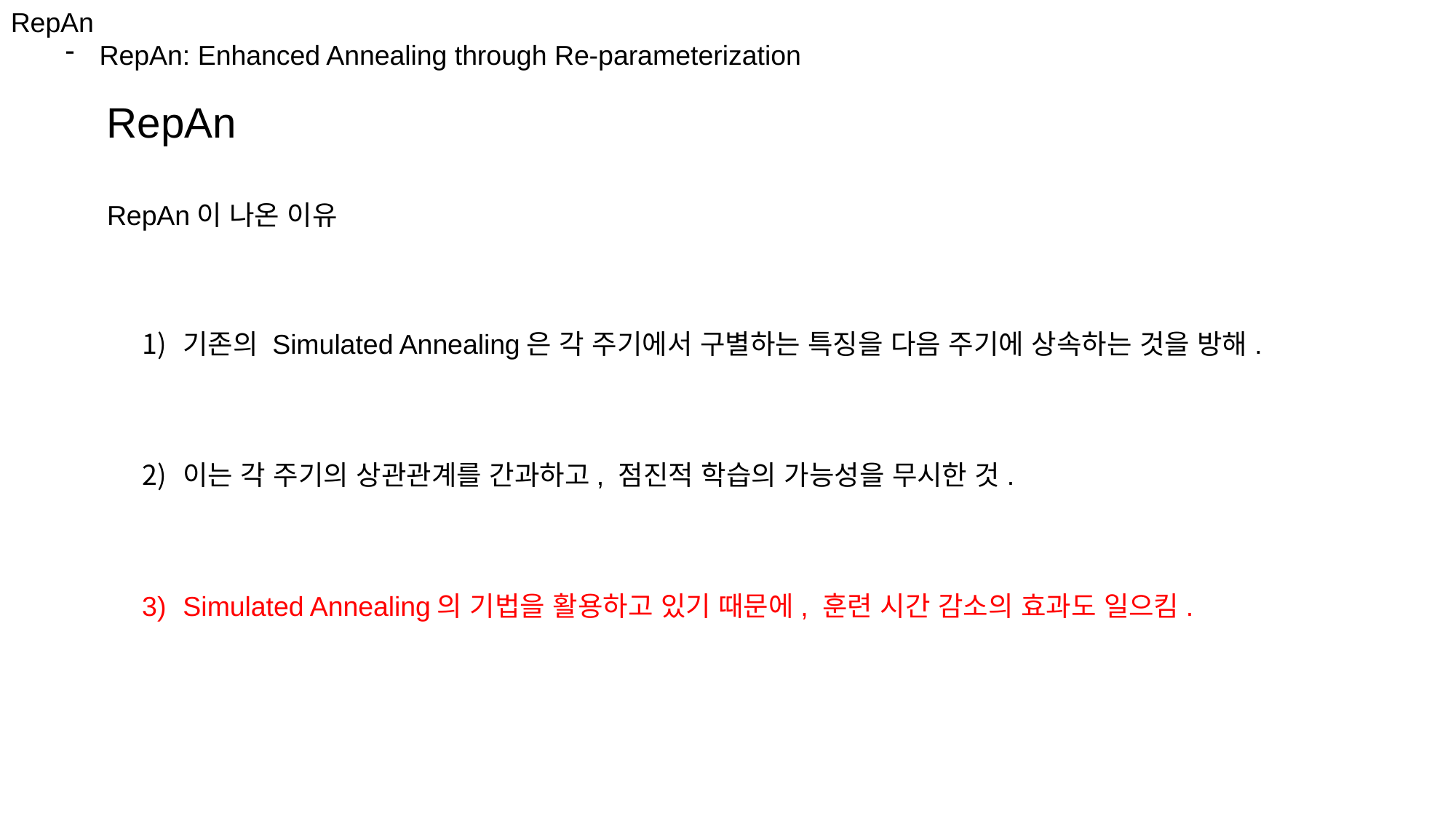

RepAn
RepAn: Enhanced Annealing through Re-parameterization
RepAn
RepAn이 나온 이유
기존의 Simulated Annealing은 각 주기에서 구별하는 특징을 다음 주기에 상속하는 것을 방해.

이는 각 주기의 상관관계를 간과하고, 점진적 학습의 가능성을 무시한 것.

Simulated Annealing의 기법을 활용하고 있기 때문에, 훈련 시간 감소의 효과도 일으킴.